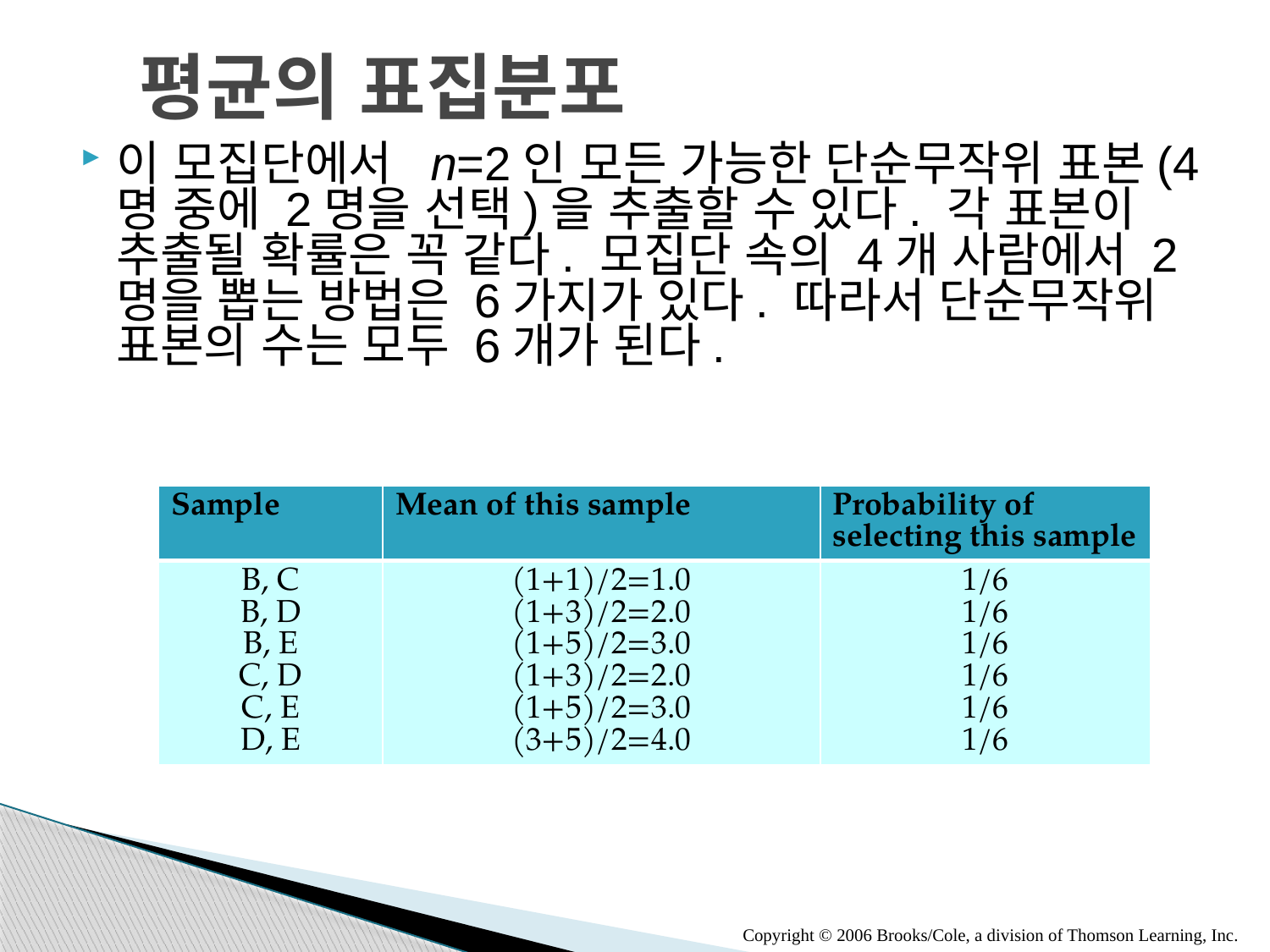

# 평균의 표집분포
이 모집단에서  n=2인 모든 가능한 단순무작위 표본(4명 중에 2명을 선택)을 추출할 수 있다. 각 표본이 추출될 확률은 꼭 같다. 모집단 속의 4개 사람에서 2명을 뽑는 방법은 6가지가 있다. 따라서 단순무작위 표본의 수는 모두 6개가 된다.

| Sample | Mean of this sample | Probability of selecting this sample |
| --- | --- | --- |
| B, C B, D B, E C, D C, E D, E | (1+1)/2=1.0 (1+3)/2=2.0 (1+5)/2=3.0 (1+3)/2=2.0 (1+5)/2=3.0 (3+5)/2=4.0 | 1/6 1/6 1/6 1/6 1/6 1/6 |